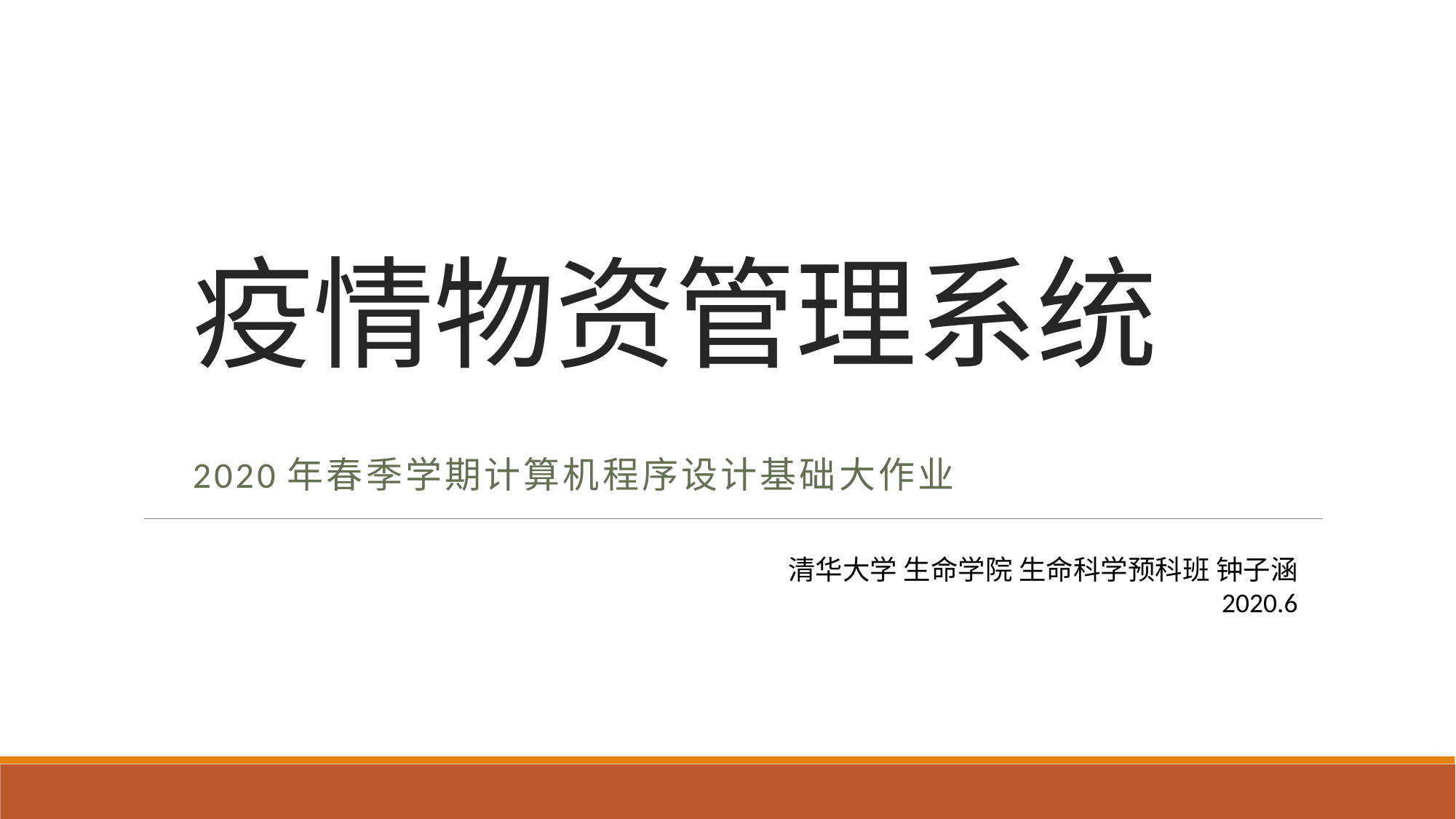

# 疫情物资管理系统
2020年春季学期计算机程序设计基础大作业

清华大学 生命学院 生命科学预科班 钟子涵
2020.6